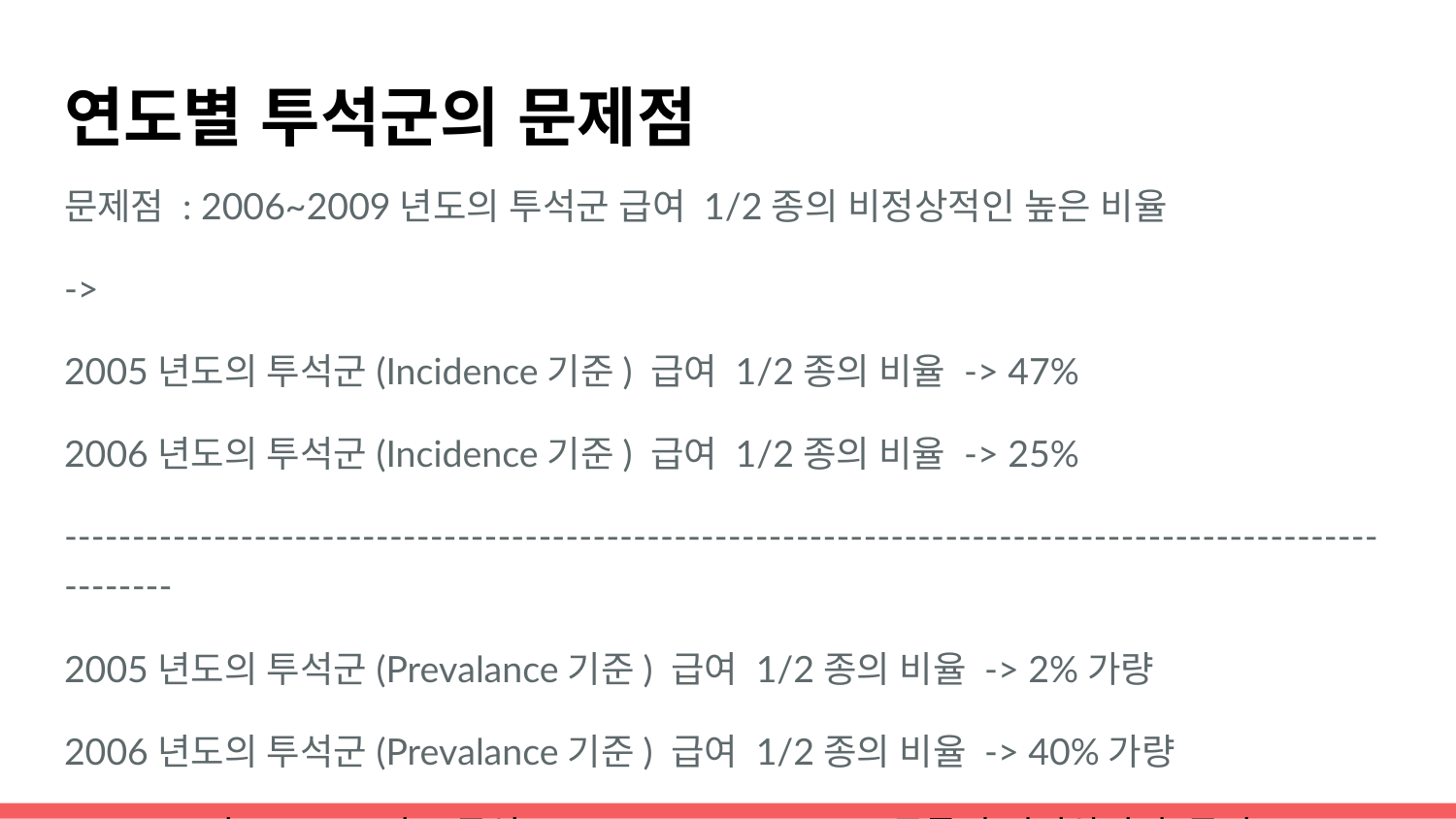

# 연도별 투석군의 문제점
문제점 : 2006~2009년도의 투석군 급여 1/2종의 비정상적인 높은 비율
->
2005년도의 투석군(Incidence기준) 급여 1/2종의 비율 -> 47%
2006년도의 투석군(Incidence기준) 급여 1/2종의 비율 -> 25%
---------------------------------------------------------------------------------------------------------
2005년도의 투석군(Prevalance기준) 급여 1/2종의 비율 -> 2%가량
2006년도의 투석군(Prevalance기준) 급여 1/2종의 비율 -> 40%가량
-> 2005년도,2006년도 투석 Prevalnace,Incidence 군들의 비정상적인  급여